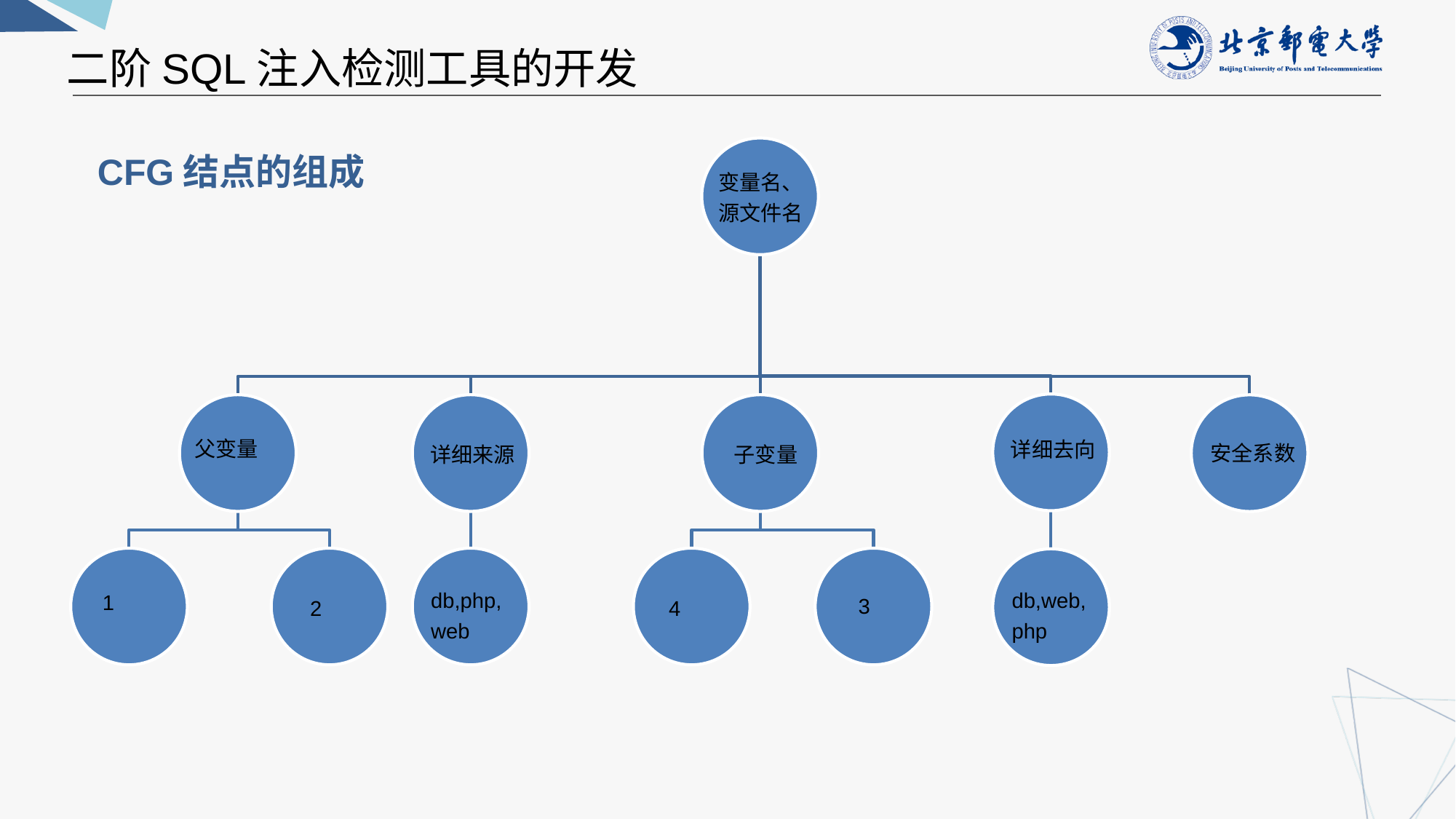

变量名、
源文件名
父变量
1
2
详细来源
db,php,
web
子变量
4
3
详细去向
db,web,
php
安全系数
二阶SQL注入检测工具的开发
CFG结点的组成